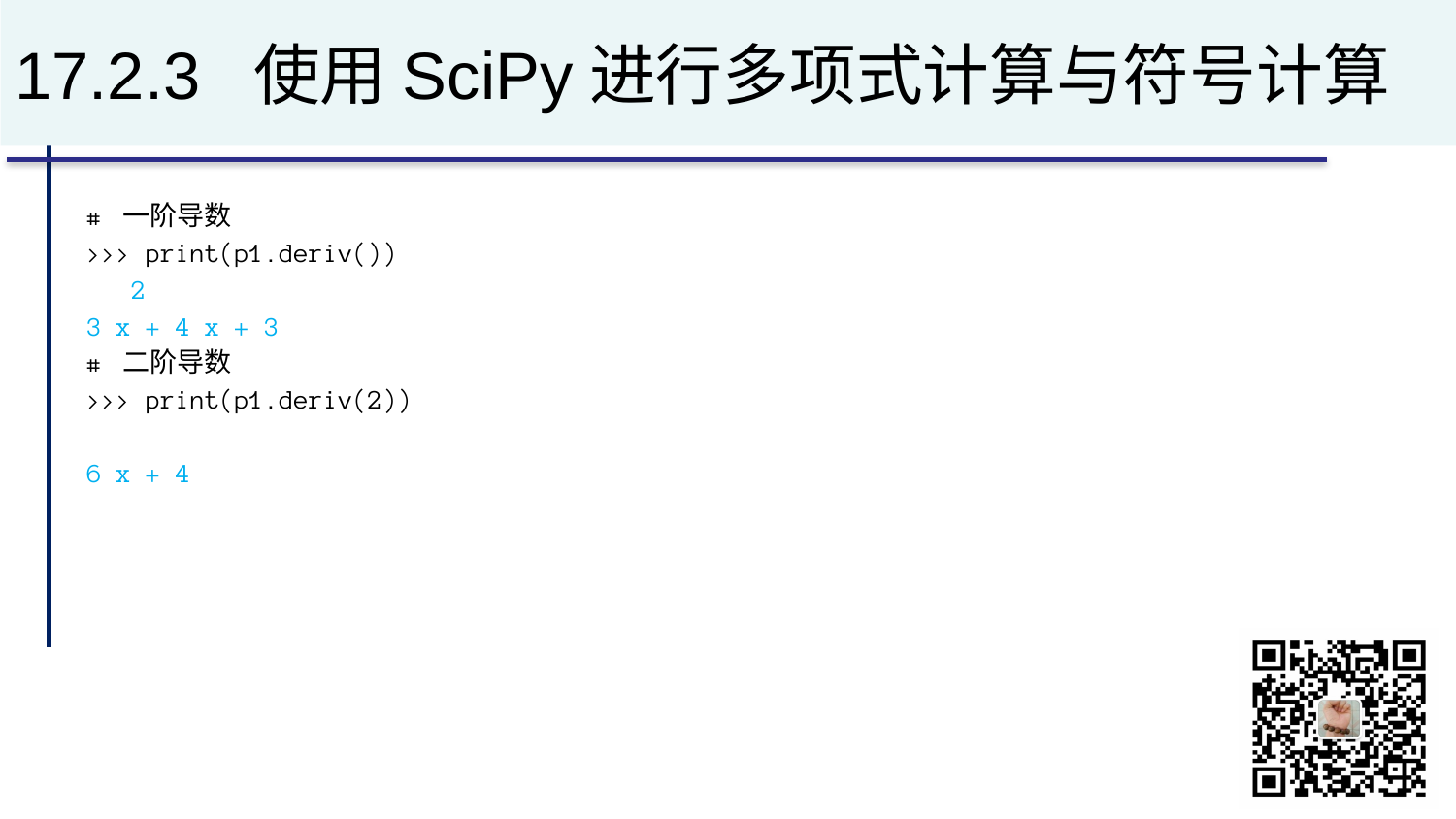

# 17.2.3  使用SciPy进行多项式计算与符号计算
# 一阶导数
>>> print(p1.deriv())
   2
3 x + 4 x + 3
# 二阶导数
>>> print(p1.deriv(2))

6 x + 4